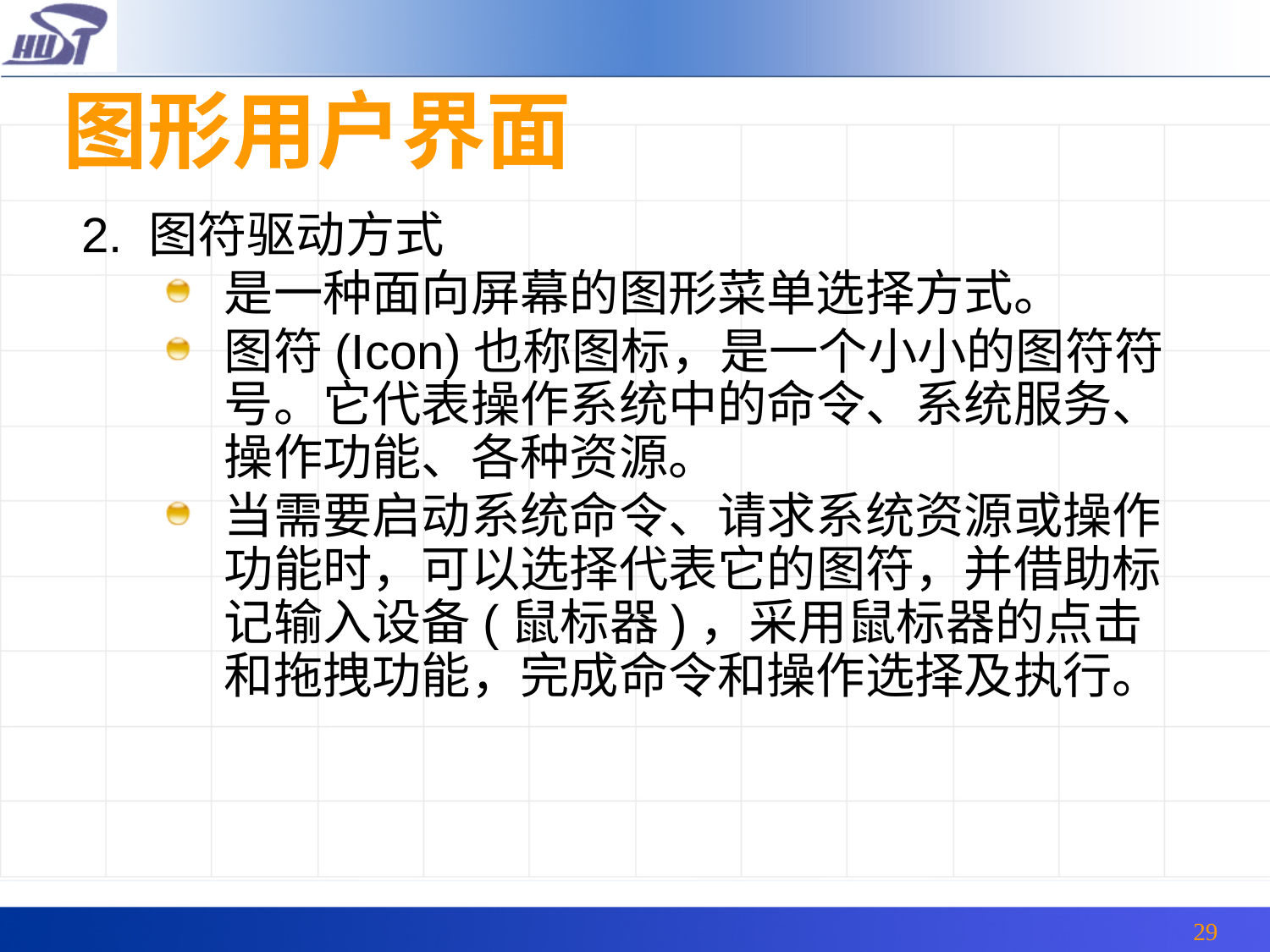

# 图形用户界面
2. 图符驱动方式
是一种面向屏幕的图形菜单选择方式。
图符(Icon)也称图标，是一个小小的图符符号。它代表操作系统中的命令、系统服务、操作功能、各种资源。
当需要启动系统命令、请求系统资源或操作功能时，可以选择代表它的图符，并借助标记输入设备(鼠标器)，采用鼠标器的点击和拖拽功能，完成命令和操作选择及执行。
29